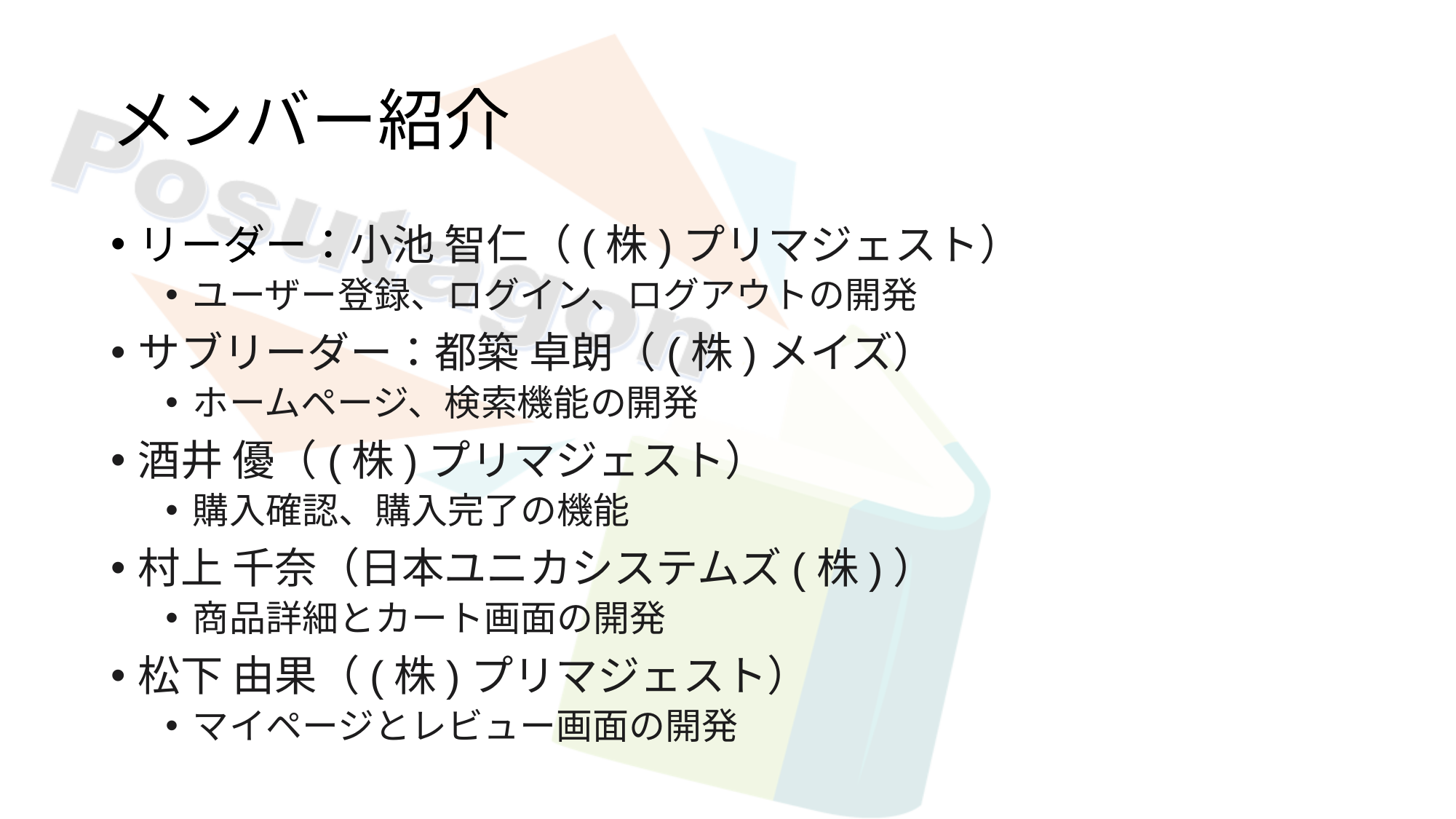

# メンバー紹介
リーダー：小池 智仁（(株)プリマジェスト）
ユーザー登録、ログイン、ログアウトの開発
サブリーダー：都築 卓朗（(株)メイズ）
ホームページ、検索機能の開発
酒井 優（(株)プリマジェスト）
購入確認、購入完了の機能
村上 千奈（日本ユニカシステムズ(株)）
商品詳細とカート画面の開発
松下 由果（(株)プリマジェスト）
マイページとレビュー画面の開発